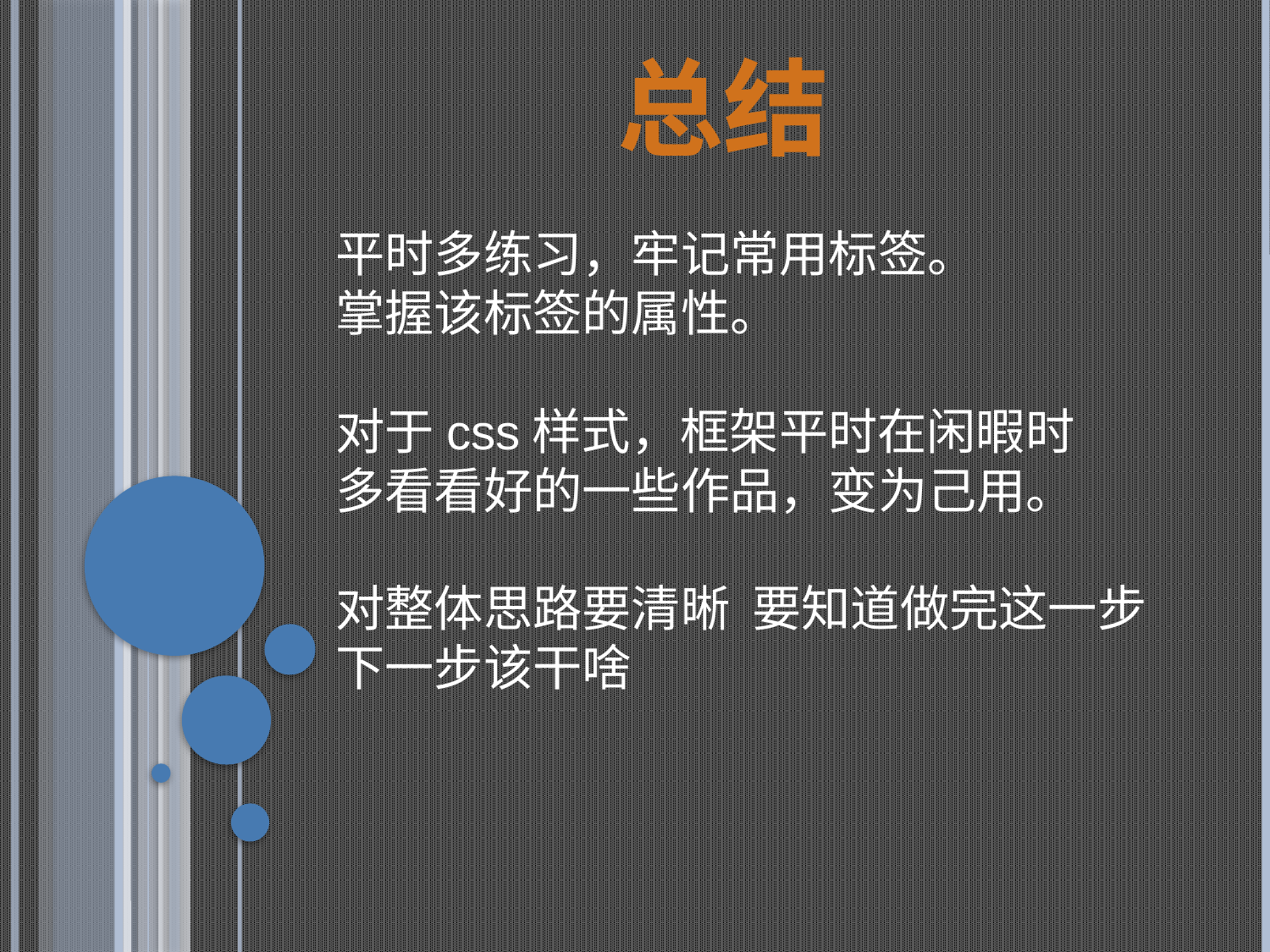

总结

平时多练习，牢记常用标签。
掌握该标签的属性。

对于css样式，框架平时在闲暇时
多看看好的一些作品，变为己用。

对整体思路要清晰  要知道做完这一步
下一步该干啥